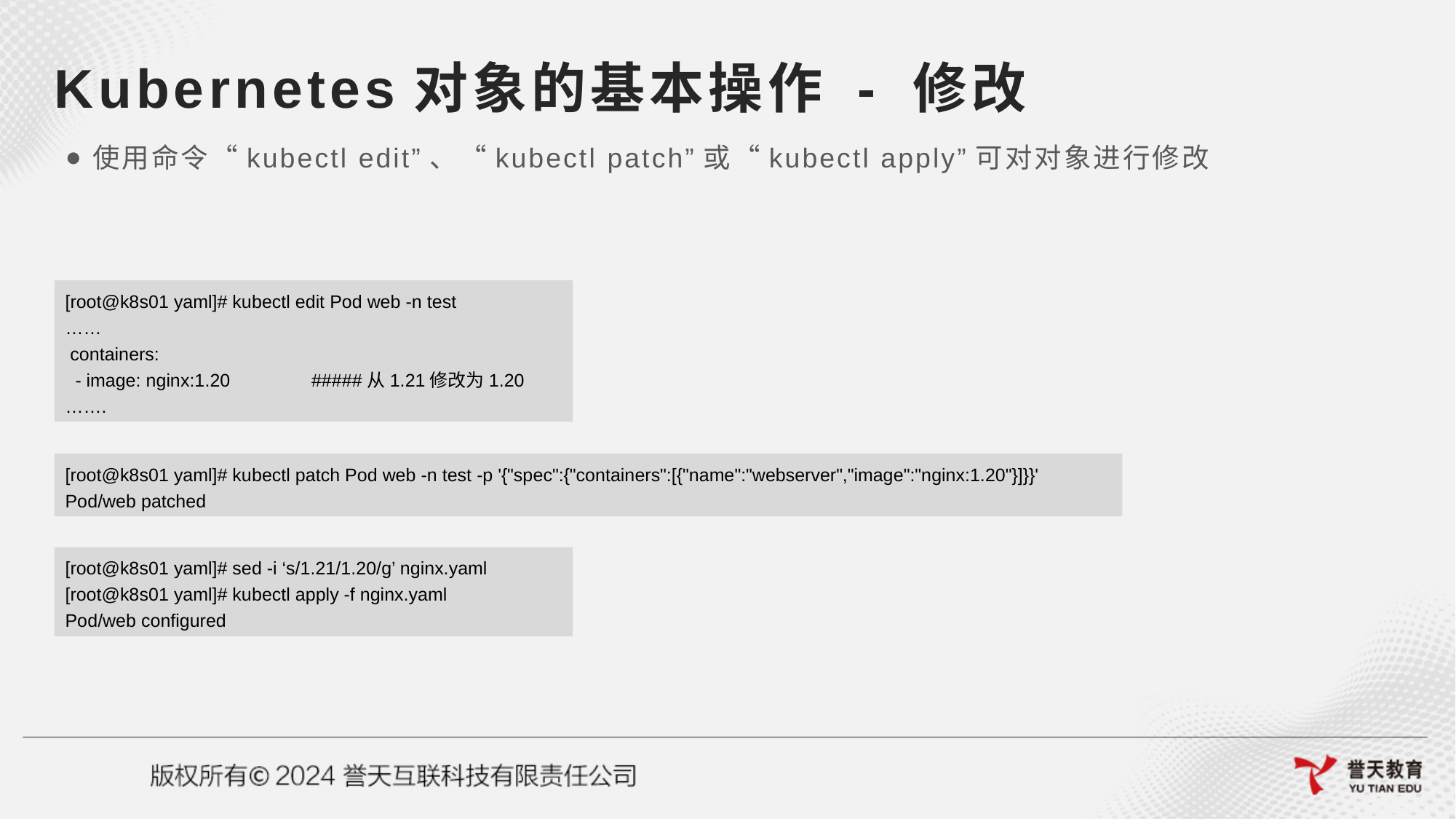

# Kubernetes对象的基本操作 - 修改
使用命令“kubectl edit”、“kubectl patch”或“kubectl apply”可对对象进行修改

[root@k8s01 yaml]# kubectl edit Pod web -n test
……
 containers:
  - image: nginx:1.20                #####从1.21修改为1.20
…….
[root@k8s01 yaml]# kubectl patch Pod web -n test -p '{"spec":{"containers":[{"name":"webserver","image":"nginx:1.20"}]}}'
Pod/web patched
[root@k8s01 yaml]# sed -i ‘s/1.21/1.20/g’ nginx.yaml
[root@k8s01 yaml]# kubectl apply -f nginx.yaml
Pod/web configured